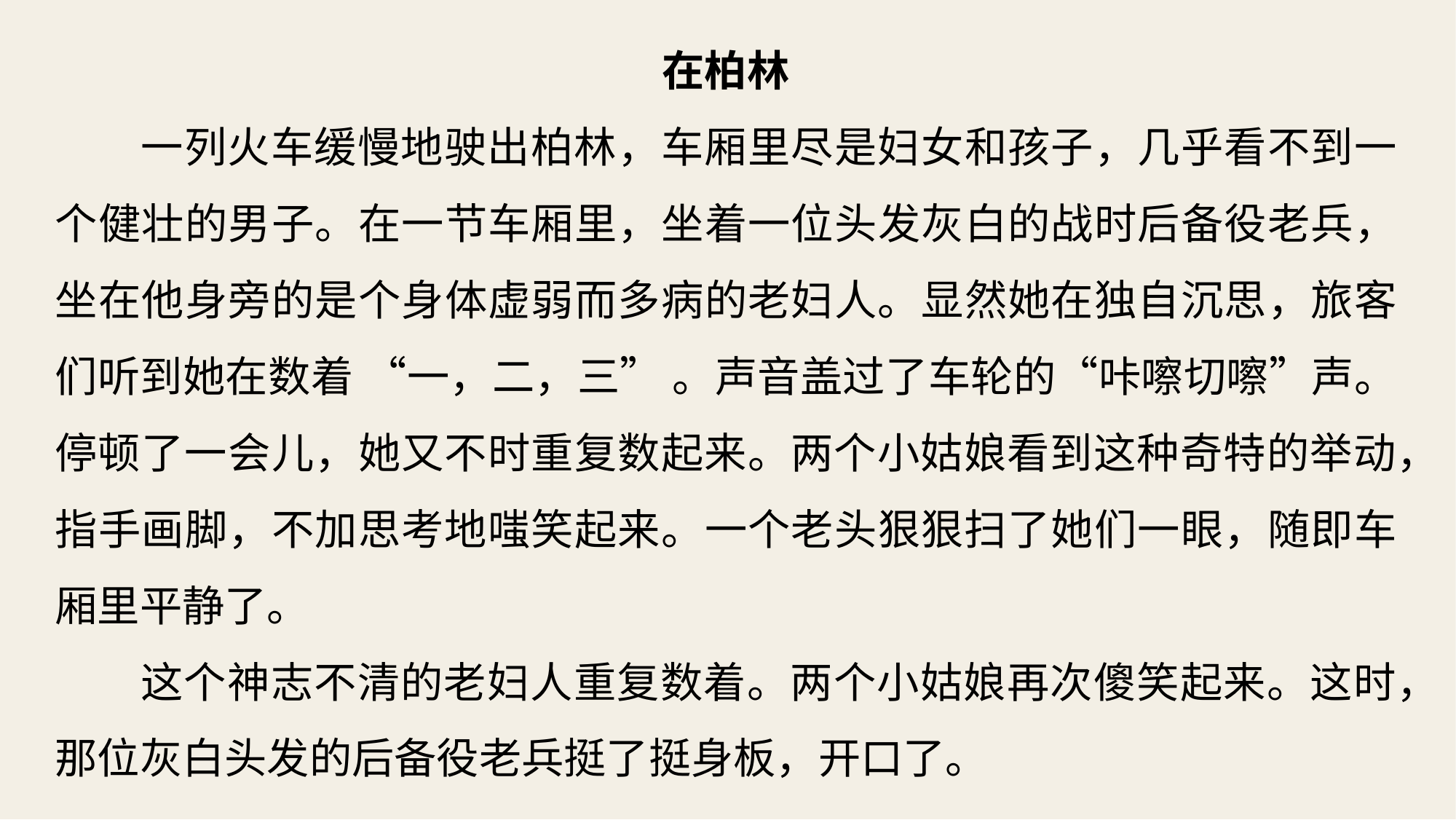

在柏林
一列火车缓慢地驶出柏林，车厢里尽是妇女和孩子，几乎看不到一个健壮的男子。在一节车厢里，坐着一位头发灰白的战时后备役老兵，坐在他身旁的是个身体虚弱而多病的老妇人。显然她在独自沉思，旅客们听到她在数着 “一，二，三” 。声音盖过了车轮的“咔嚓切嚓”声。停顿了一会儿，她又不时重复数起来。两个小姑娘看到这种奇特的举动，指手画脚，不加思考地嗤笑起来。一个老头狠狠扫了她们一眼，随即车厢里平静了。
这个神志不清的老妇人重复数着。两个小姑娘再次傻笑起来。这时，那位灰白头发的后备役老兵挺了挺身板，开口了。